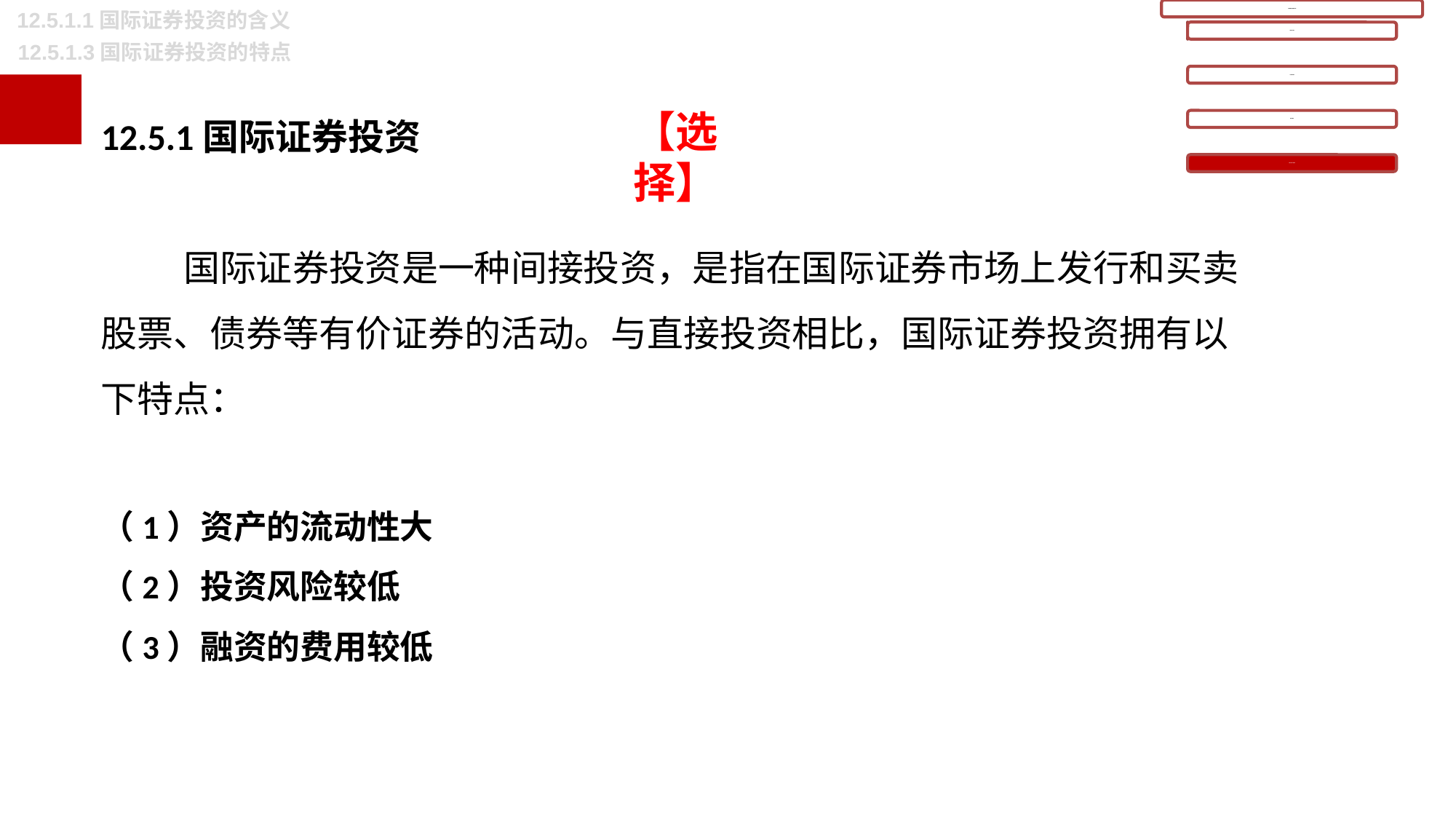

产品周期理论
垄断优势理论
内部化理论
公司跨国经营的基本理论
国际生产综合理论
12.5.1.1国际证券投资的含义
12.5.1.3国际证券投资的特点
12.5.1国际证券投资

         国际证券投资是一种间接投资，是指在国际证券市场上发行和买卖股票、债券等有价证券的活动。与直接投资相比，国际证券投资拥有以下特点：

（1）资产的流动性大
（2）投资风险较低
（3）融资的费用较低

【选择】